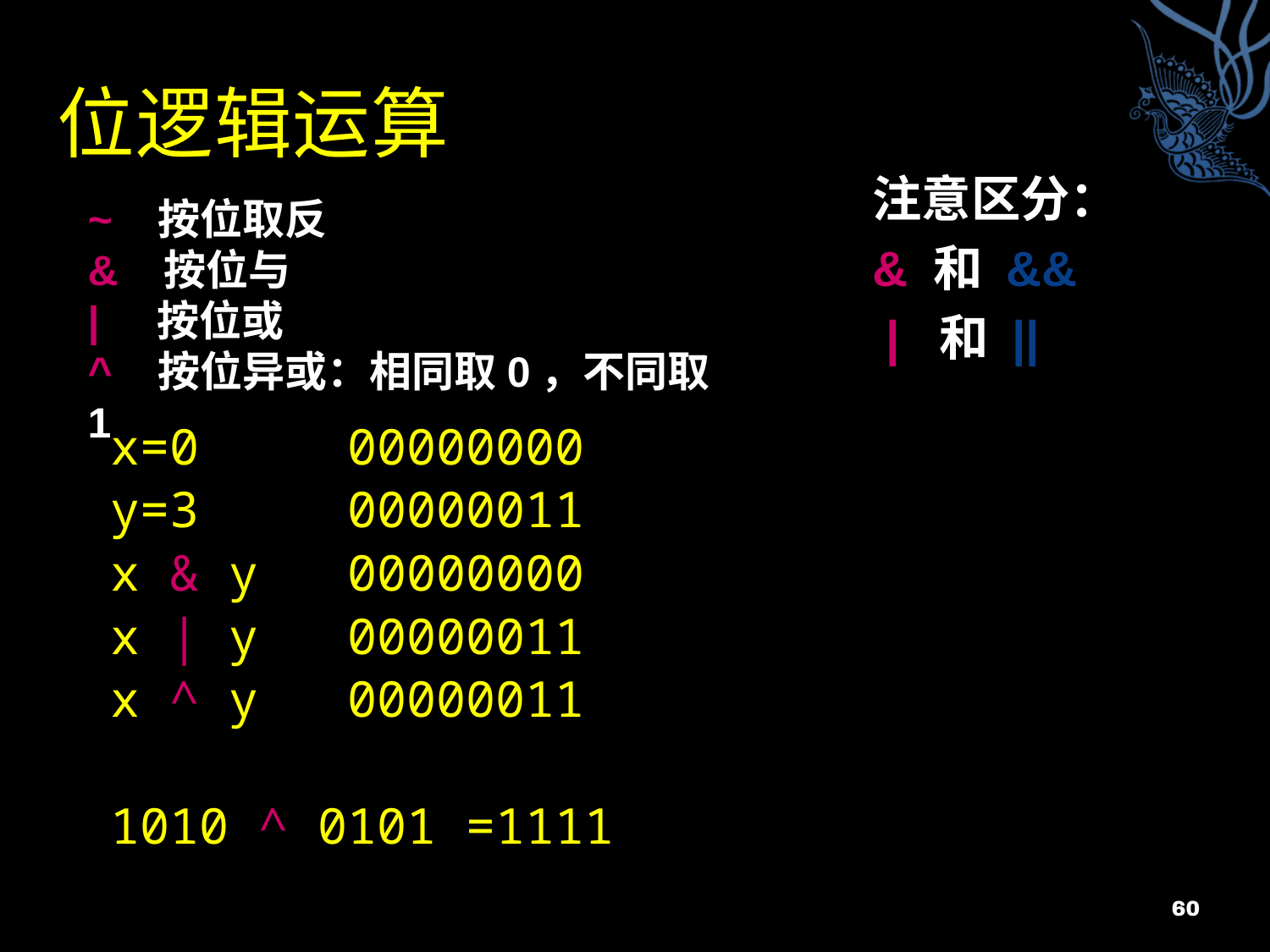

# 位逻辑运算

注意区分：
& 和 &&
 |  和 ||
~   按位取反
&   按位与
|    按位或
^   按位异或：相同取0，不同取1
x=0     00000000
y=3     00000011
x & y   00000000
x | y   00000011
x ^ y   00000011

1010 ^ 0101 =1111
60